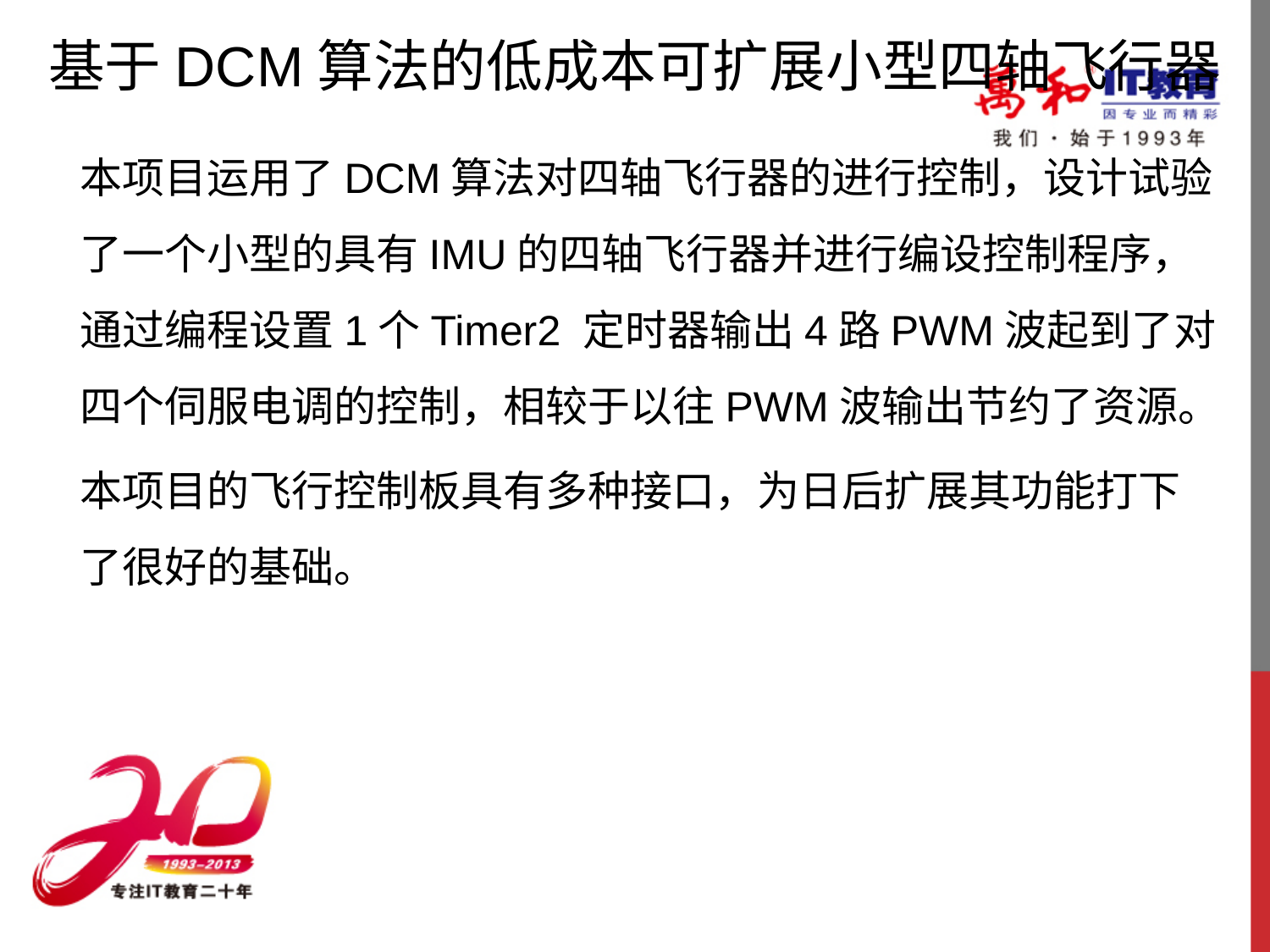

# 基于DCM算法的低成本可扩展小型四轴飞行器
	本项目运用了DCM算法对四轴飞行器的进行控制，设计试验了一个小型的具有IMU的四轴飞行器并进行编设控制程序，通过编程设置1个Timer2 定时器输出4路PWM波起到了对四个伺服电调的控制，相较于以往PWM波输出节约了资源。
	本项目的飞行控制板具有多种接口，为日后扩展其功能打下了很好的基础。